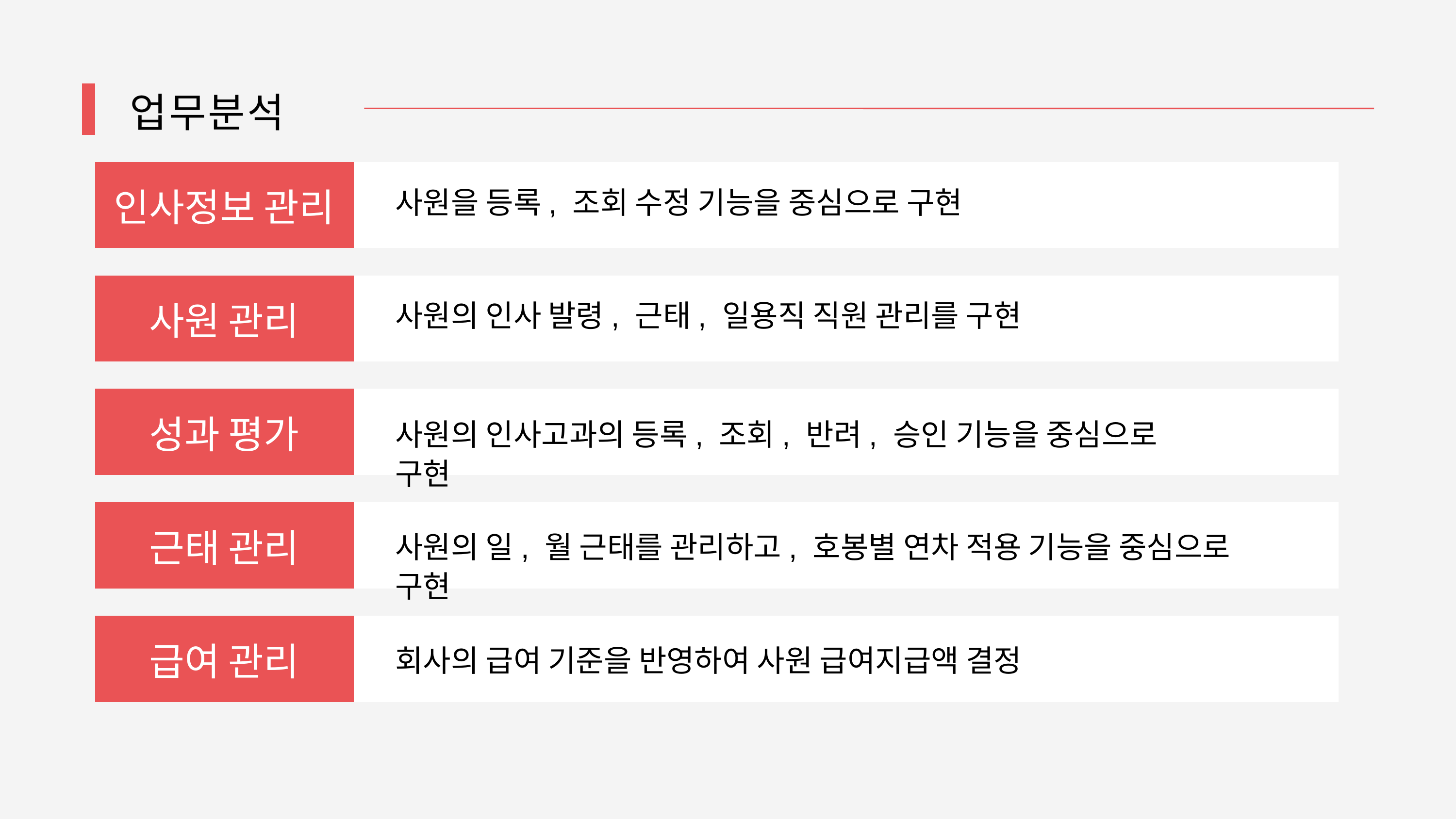

업무분석

인사정보 관리
사원을 등록, 조회 수정 기능을 중심으로 구현

사원 관리
사원의 인사 발령, 근태, 일용직 직원 관리를 구현

성과 평가
사원의 인사고과의 등록, 조회, 반려, 승인 기능을 중심으로 구현

근태 관리
사원의 일, 월 근태를 관리하고, 호봉별 연차 적용 기능을 중심으로 구현

급여 관리
회사의 급여 기준을 반영하여 사원 급여지급액 결정